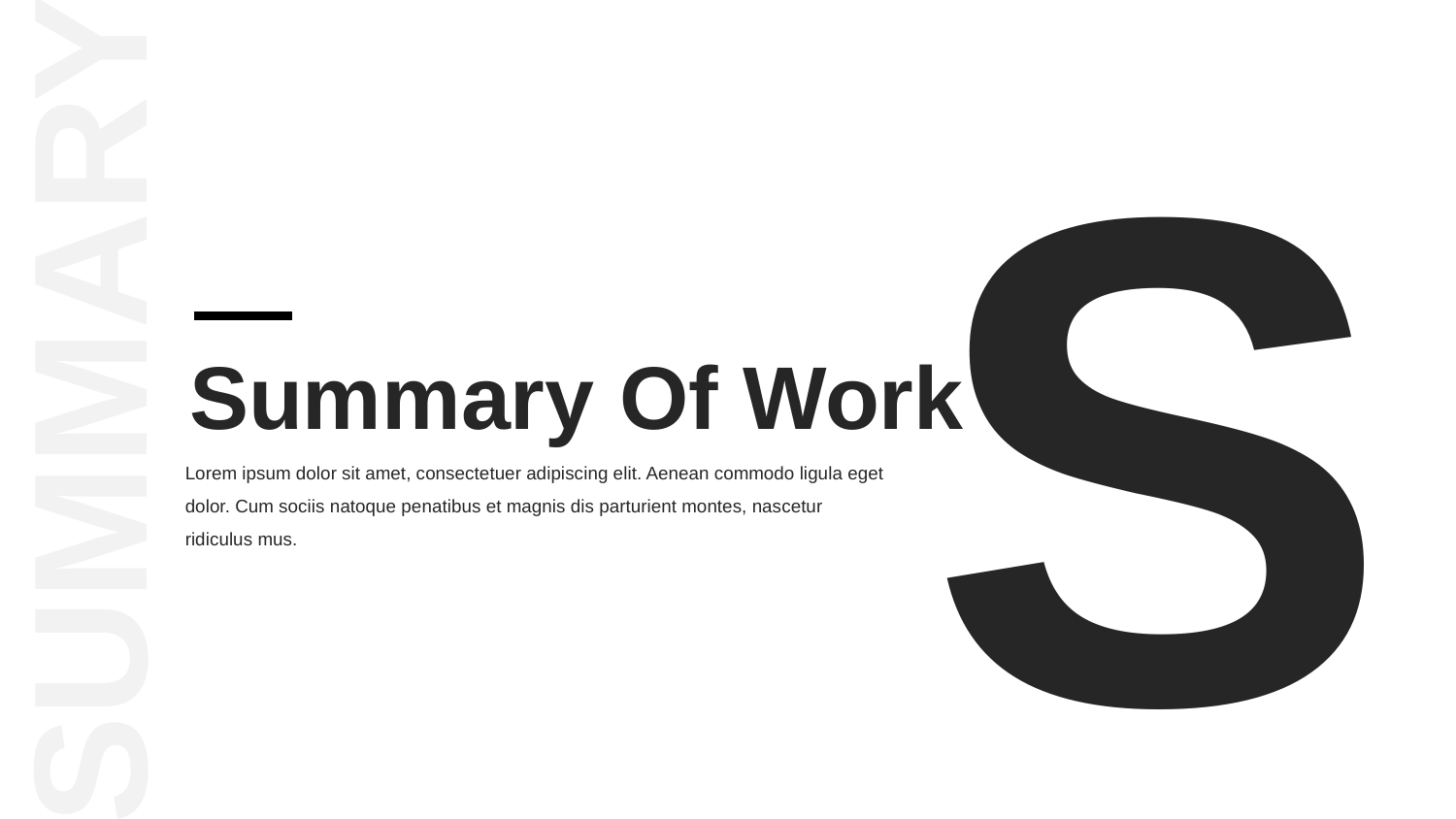

行业PPT模板http://www.1ppt.com/hangye/
S
SUMMARY
Summary Of Work
Lorem ipsum dolor sit amet, consectetuer adipiscing elit. Aenean commodo ligula eget dolor. Cum sociis natoque penatibus et magnis dis parturient montes, nascetur ridiculus mus.